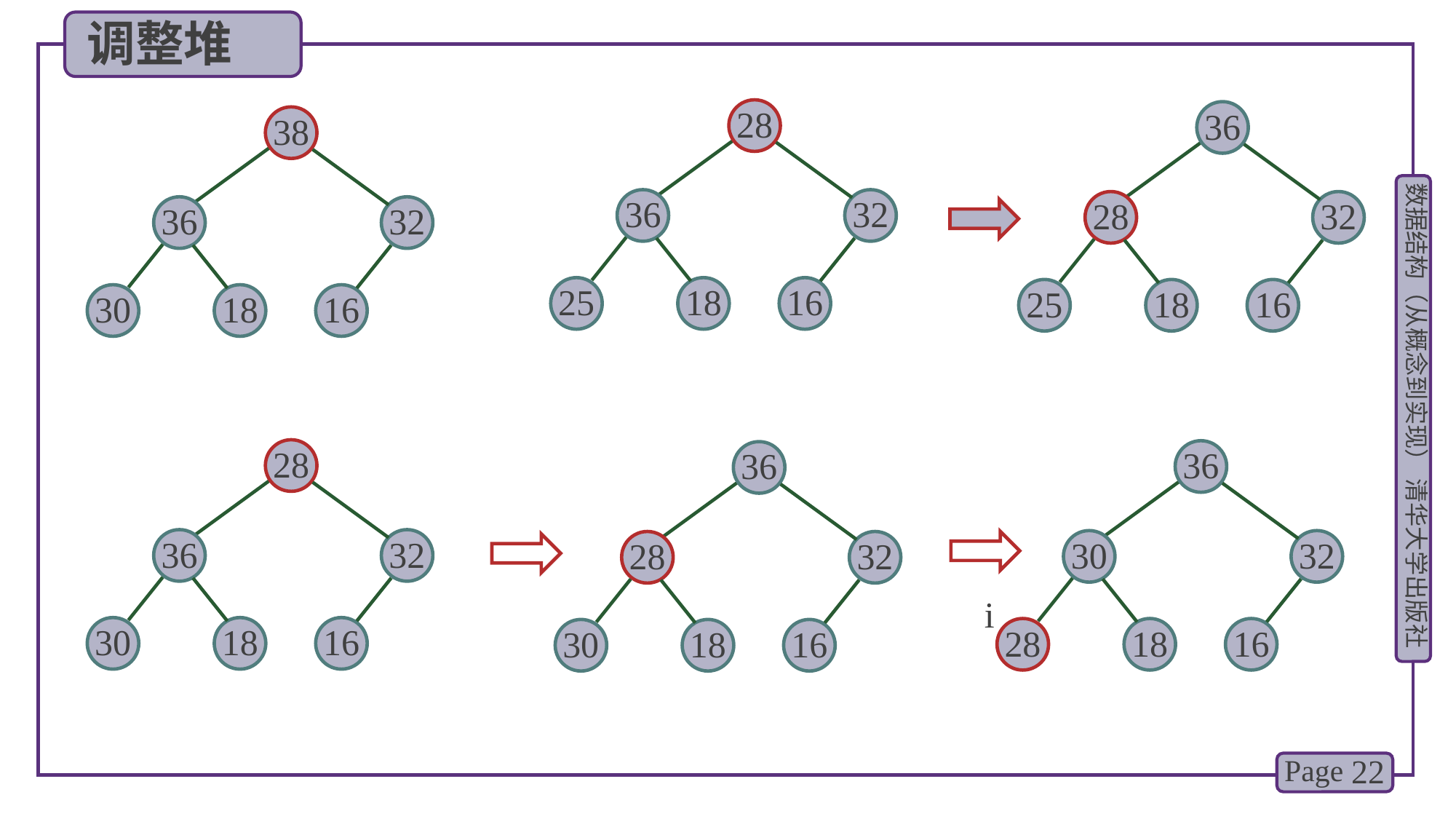

调整堆

28
36
38

36
32
28
32
36
32

25
18
16
25
18
16
30
18
16
28
36
36

36
32
30
32
28
32

i
30
18
16
28
18
16
30
18
16